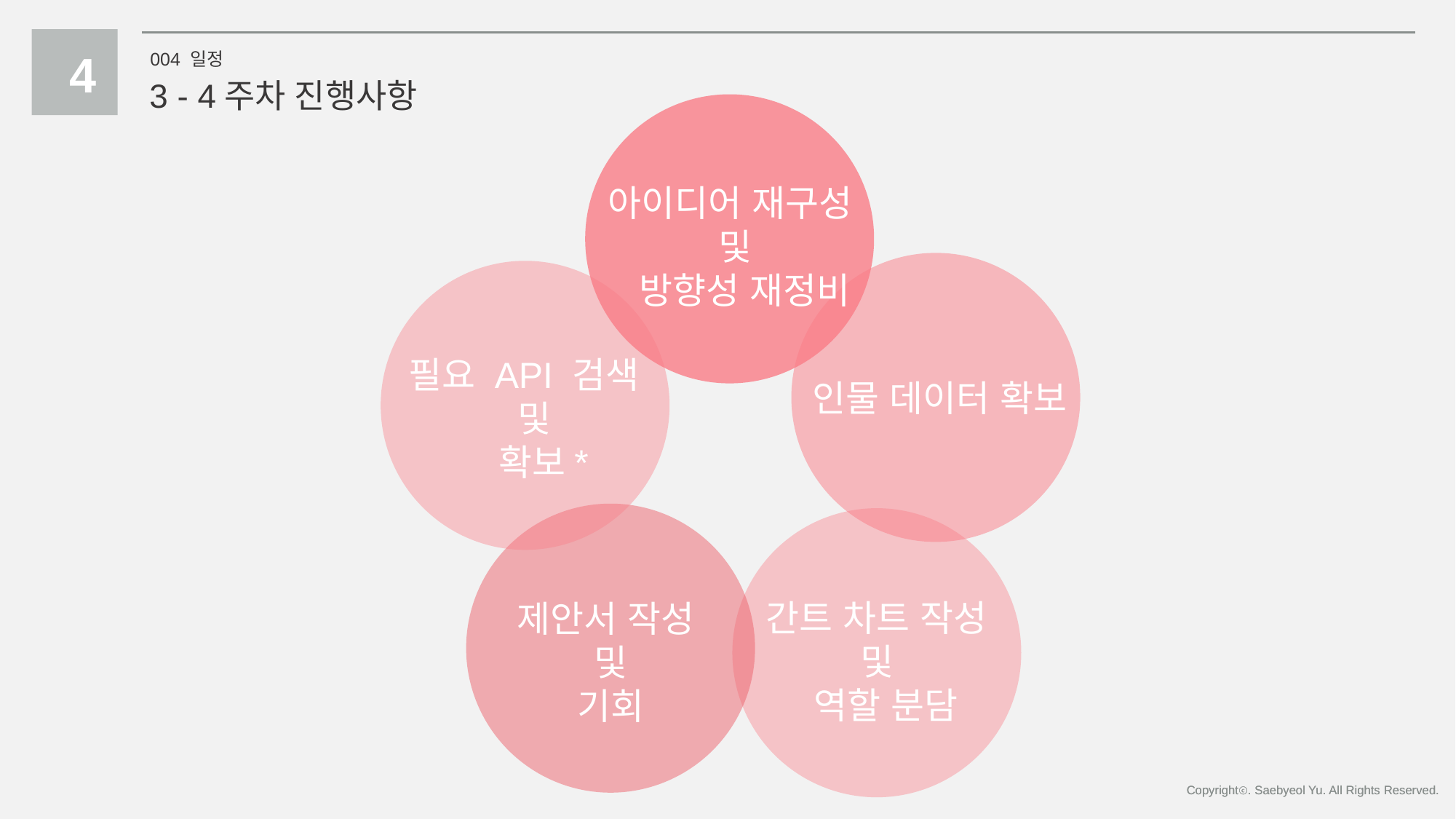

4
004 일정
3 - 4주차 진행사항

아이디어 재구성
및
 방향성 재정비

필요 API 검색
및
 확보*
인물 데이터 확보

간트 차트 작성
및
 역할 분담
제안서 작성
및
기회
Copyrightⓒ. Saebyeol Yu. All Rights Reserved.